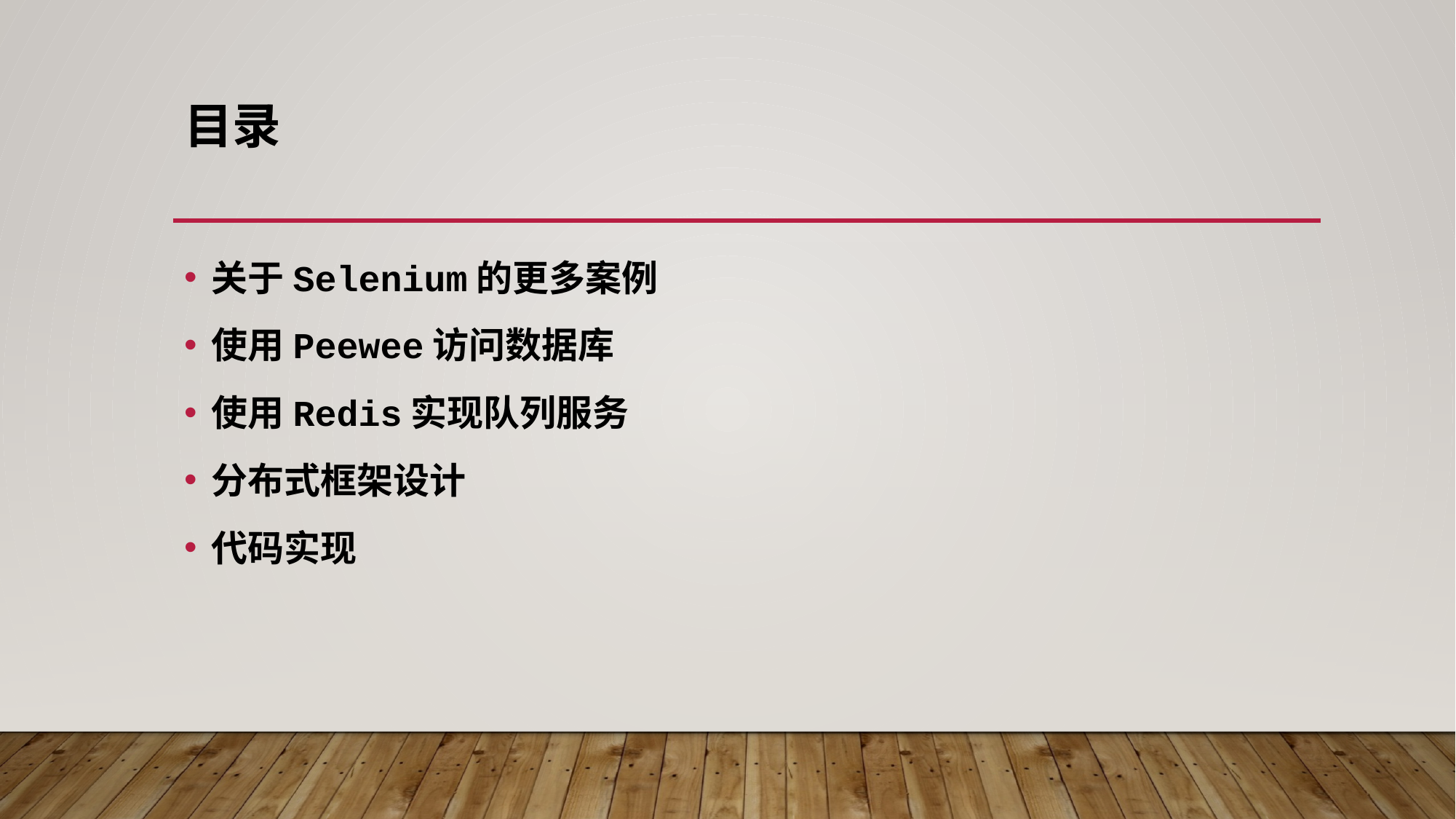

# 目录
关于Selenium的更多案例
使用Peewee访问数据库
使用Redis实现队列服务
分布式框架设计
代码实现